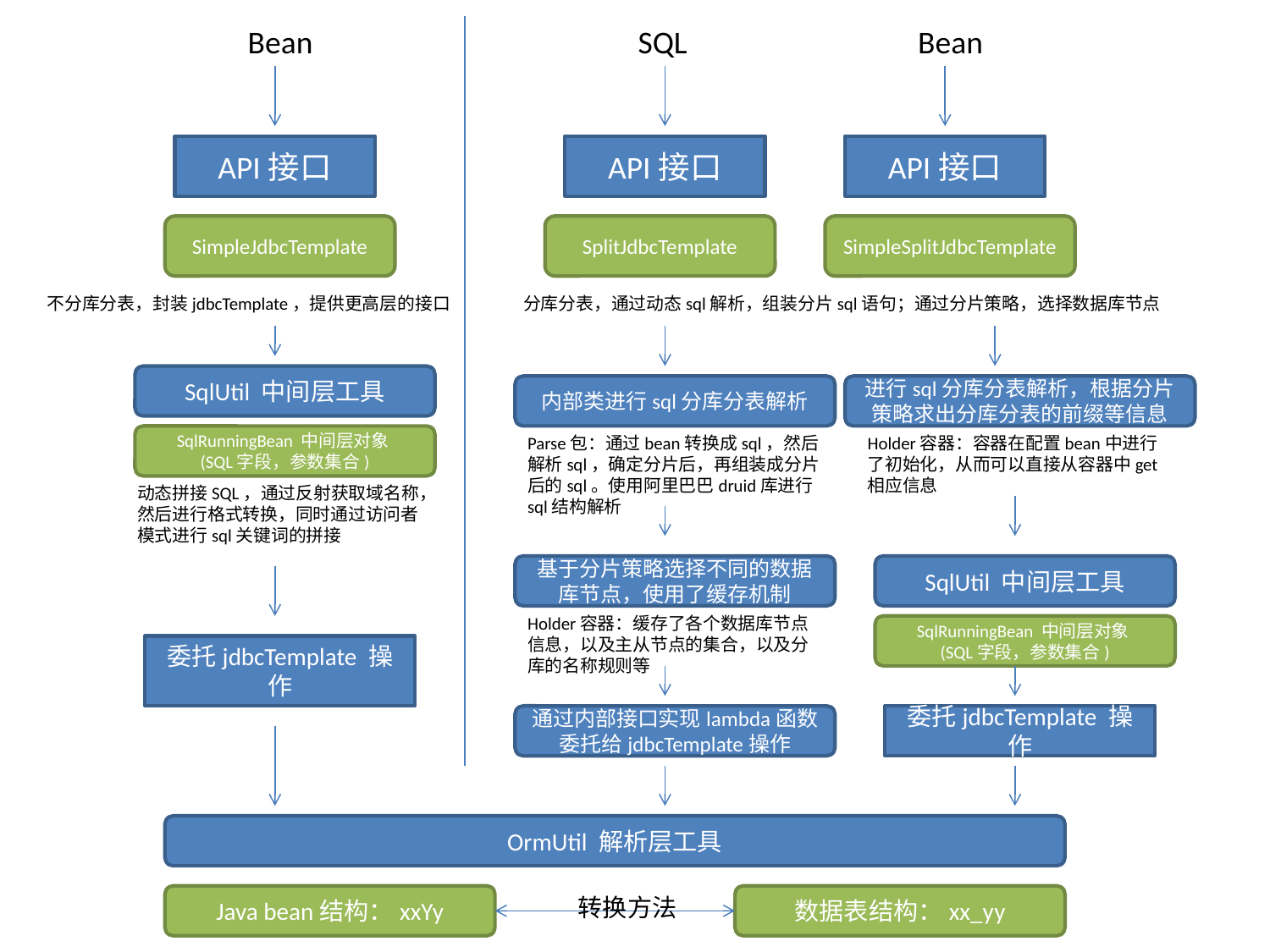

Bean
SQL
Bean
API接口
API接口
API接口
SimpleJdbcTemplate
SplitJdbcTemplate
SimpleSplitJdbcTemplate
不分库分表，封装jdbcTemplate，提供更高层的接口
分库分表，通过动态sql解析，组装分片sql语句；通过分片策略，选择数据库节点
SqlUtil 中间层工具
内部类进行sql分库分表解析
进行sql分库分表解析，根据分片策略求出分库分表的前缀等信息
SqlRunningBean 中间层对象
(SQL字段，参数集合)
Parse包：通过bean转换成sql，然后解析sql，确定分片后，再组装成分片后的sql。使用阿里巴巴druid库进行sql结构解析
Holder容器：容器在配置bean中进行了初始化，从而可以直接从容器中get相应信息
动态拼接SQL，通过反射获取域名称，然后进行格式转换，同时通过访问者模式进行sql关键词的拼接
基于分片策略选择不同的数据库节点，使用了缓存机制
SqlUtil 中间层工具
Holder容器：缓存了各个数据库节点信息，以及主从节点的集合，以及分库的名称规则等
SqlRunningBean 中间层对象
(SQL字段，参数集合)
委托jdbcTemplate 操作
通过内部接口实现lambda函数委托给jdbcTemplate操作
委托jdbcTemplate 操作
OrmUtil 解析层工具
Java bean结构：xxYy
转换方法
数据表结构：xx_yy